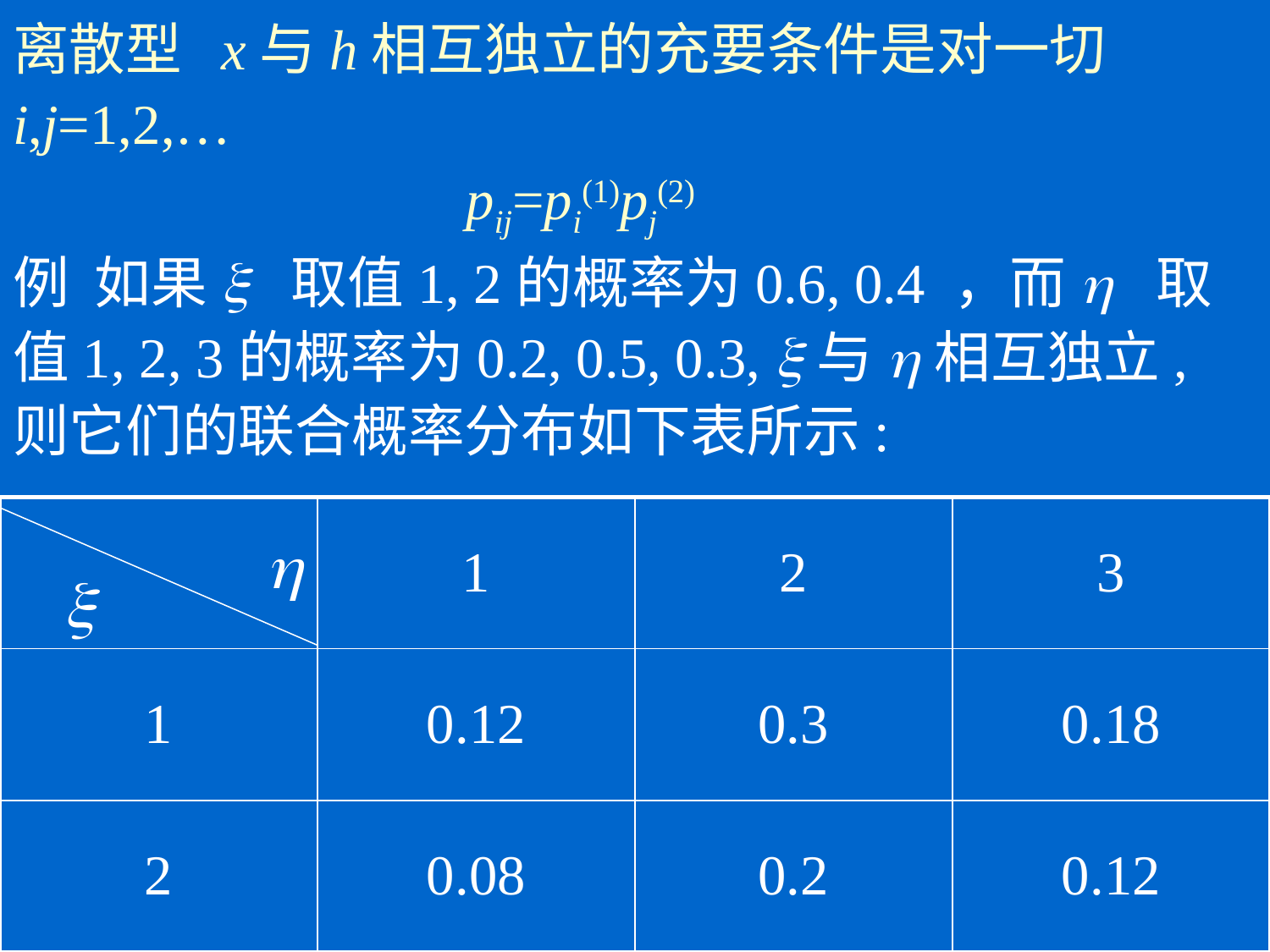

# 离散型  x与h相互独立的充要条件是对一切i,j=1,2,… pij=pi(1)pj(2) 例  如果ξ 取值1, 2的概率为0.6, 0.4 ，而η 取值1, 2, 3的概率为0.2, 0.5, 0.3, ξ与η相互独立, 则它们的联合概率分布如下表所示:
| ξ | η | 1 | 2 | 3 |
| --- | --- | --- | --- | --- |
| 1 |  | 0.12 | 0.3 | 0.18 |
| 2 |  | 0.08 | 0.2 | 0.12 |